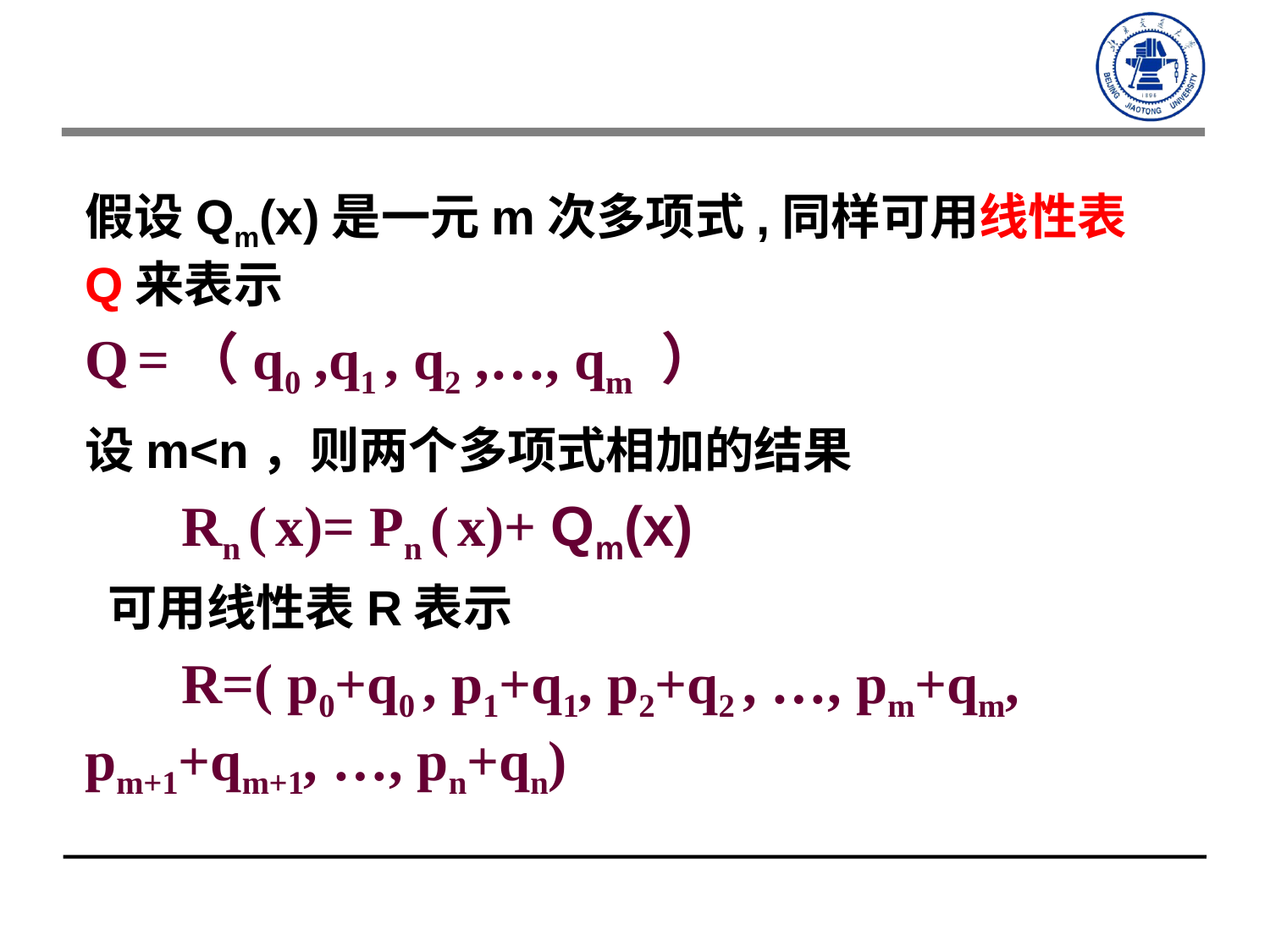

假设Qm(x)是一元m次多项式,同样可用线性表Q来表示
Q =（q0 ,q1 , q2 ,…, qm ）
设m<n，则两个多项式相加的结果
       Rn ( x)= Pn ( x)+ Qm(x)
 可用线性表R表示
       R=( p0+q0 , p1+q1, p2+q2 , …, pm+qm, pm+1+qm+1, …, pn+qn)